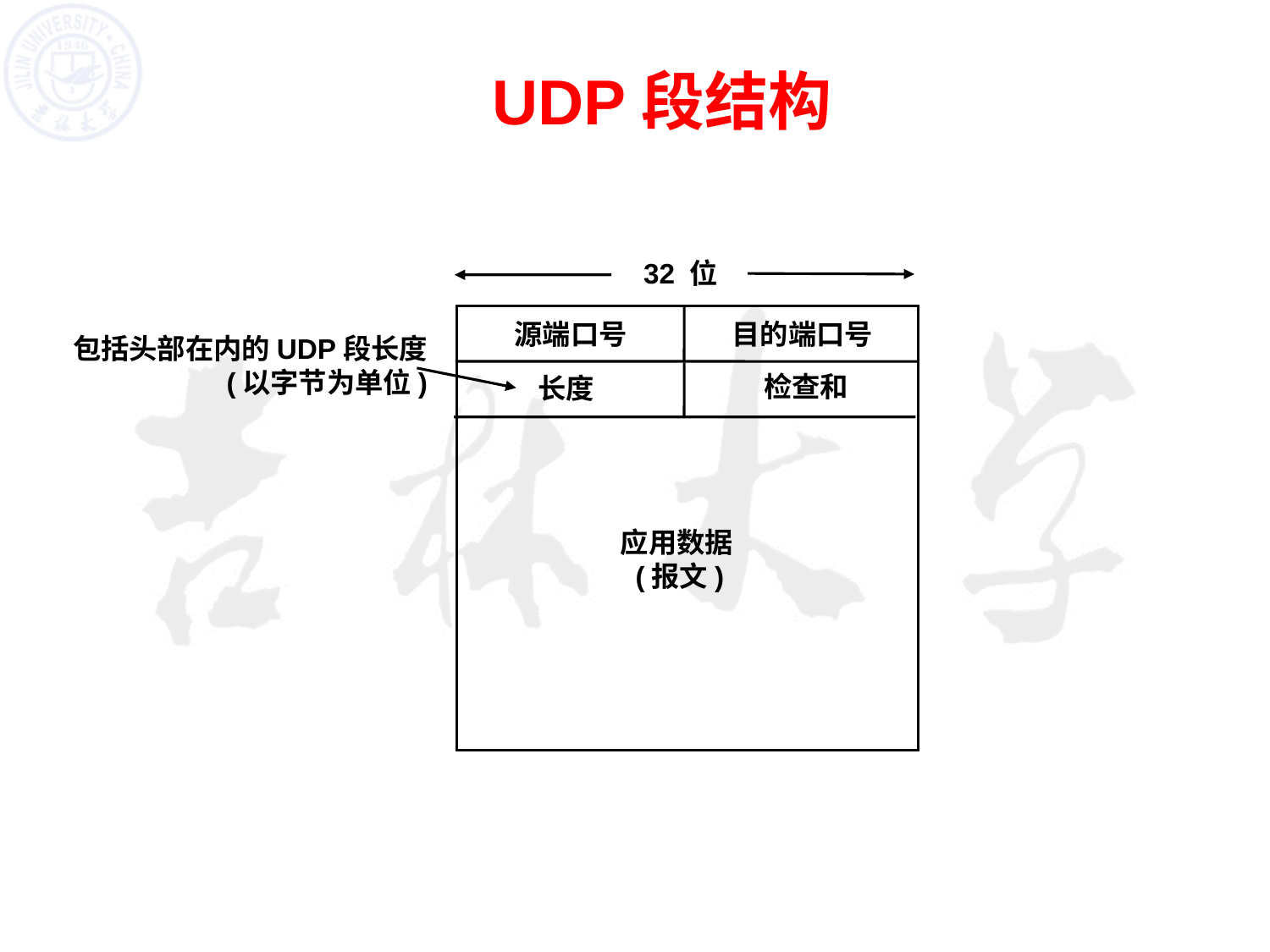

# UDP段结构
32 位

源端口号
目的端口号
包括头部在内的UDP段长度
(以字节为单位)

检查和
长度

应用数据
(报文)